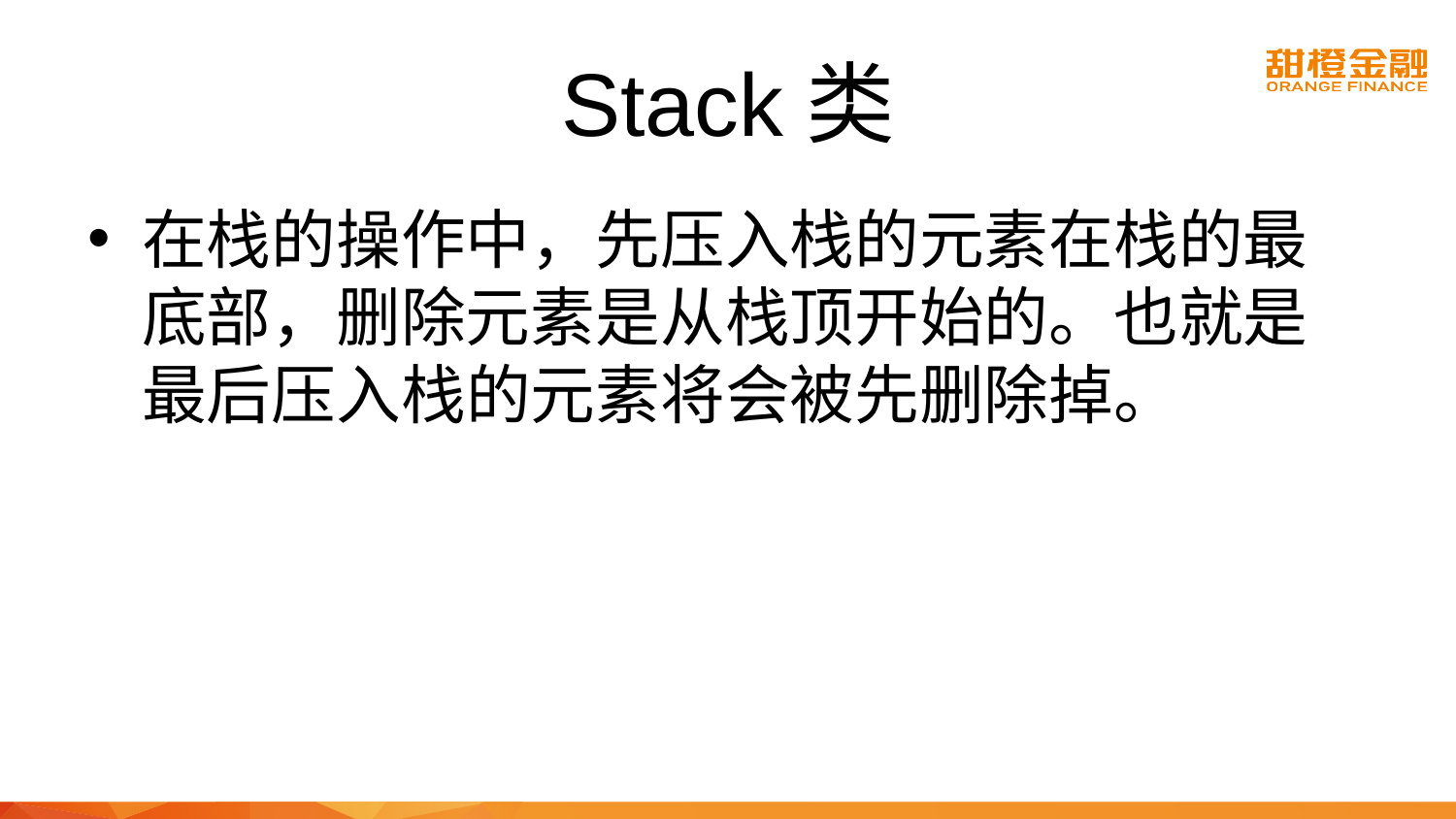

# Stack类
在栈的操作中，先压入栈的元素在栈的最底部，删除元素是从栈顶开始的。也就是最后压入栈的元素将会被先删除掉。